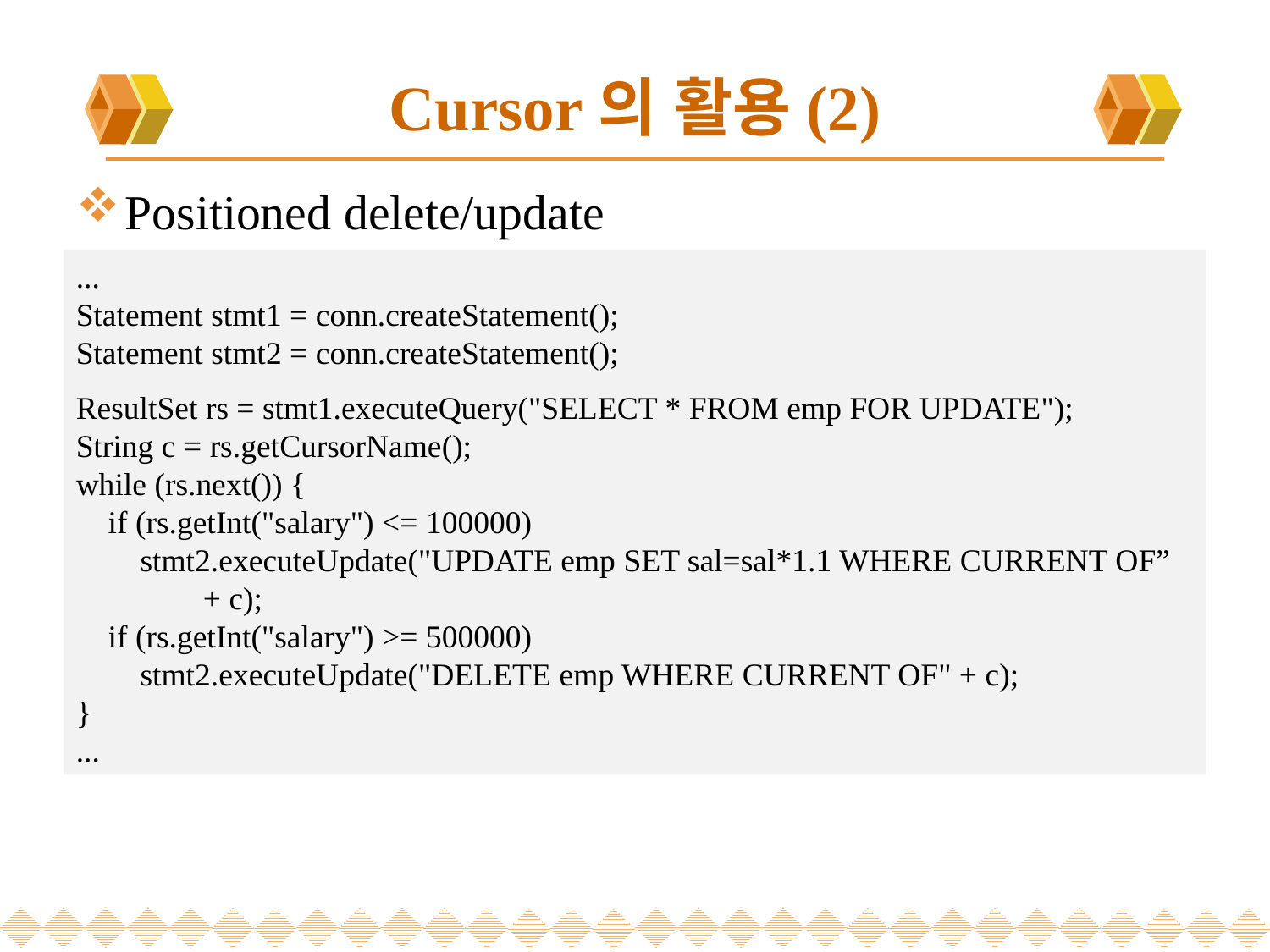

# Cursor의 활용(2)
Positioned delete/update
...
Statement stmt1 = conn.createStatement();
Statement stmt2 = conn.createStatement();

ResultSet rs = stmt1.executeQuery("SELECT * FROM emp FOR UPDATE");
String c = rs.getCursorName();
while (rs.next()) {
    if (rs.getInt("salary") <= 100000)
        stmt2.executeUpdate("UPDATE emp SET sal=sal*1.1 WHERE CURRENT OF”
	+ c);
    if (rs.getInt("salary") >= 500000)
        stmt2.executeUpdate("DELETE emp WHERE CURRENT OF" + c);
}
...